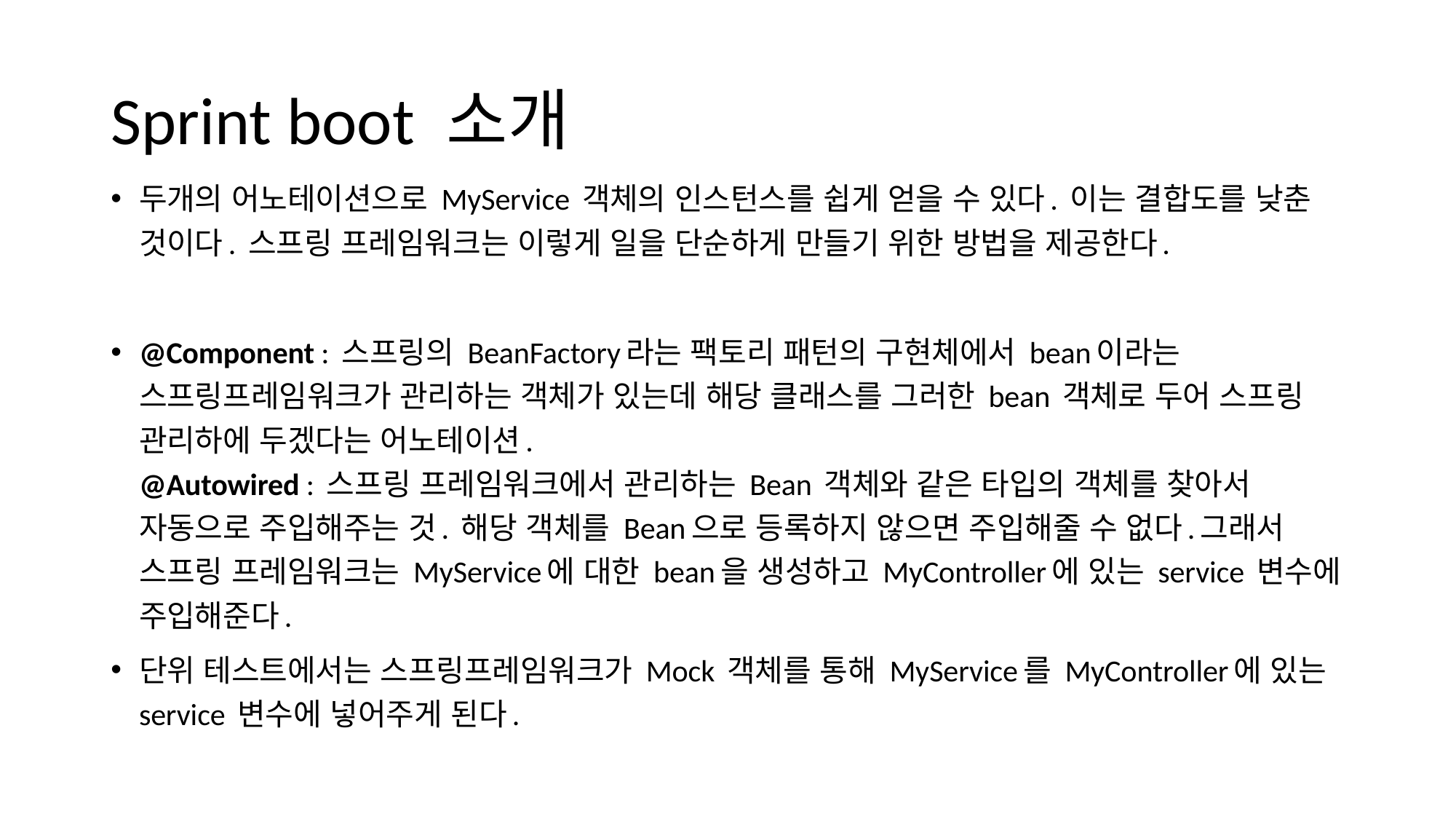

# Sprint boot 소개
두개의 어노테이션으로 MyService 객체의 인스턴스를 쉽게 얻을 수 있다. 이는 결합도를 낮춘 것이다. 스프링 프레임워크는 이렇게 일을 단순하게 만들기 위한 방법을 제공한다.

@Component : 스프링의 BeanFactory라는 팩토리 패턴의 구현체에서 bean이라는 스프링프레임워크가 관리하는 객체가 있는데 해당 클래스를 그러한 bean 객체로 두어 스프링 관리하에 두겠다는 어노테이션.
@Autowired : 스프링 프레임워크에서 관리하는 Bean 객체와 같은 타입의 객체를 찾아서 자동으로 주입해주는 것. 해당 객체를 Bean으로 등록하지 않으면 주입해줄 수 없다.그래서 스프링 프레임워크는 MyService에 대한 bean을 생성하고 MyController에 있는 service 변수에 주입해준다.
단위 테스트에서는 스프링프레임워크가 Mock 객체를 통해 MyService를 MyController에 있는 service 변수에 넣어주게 된다.